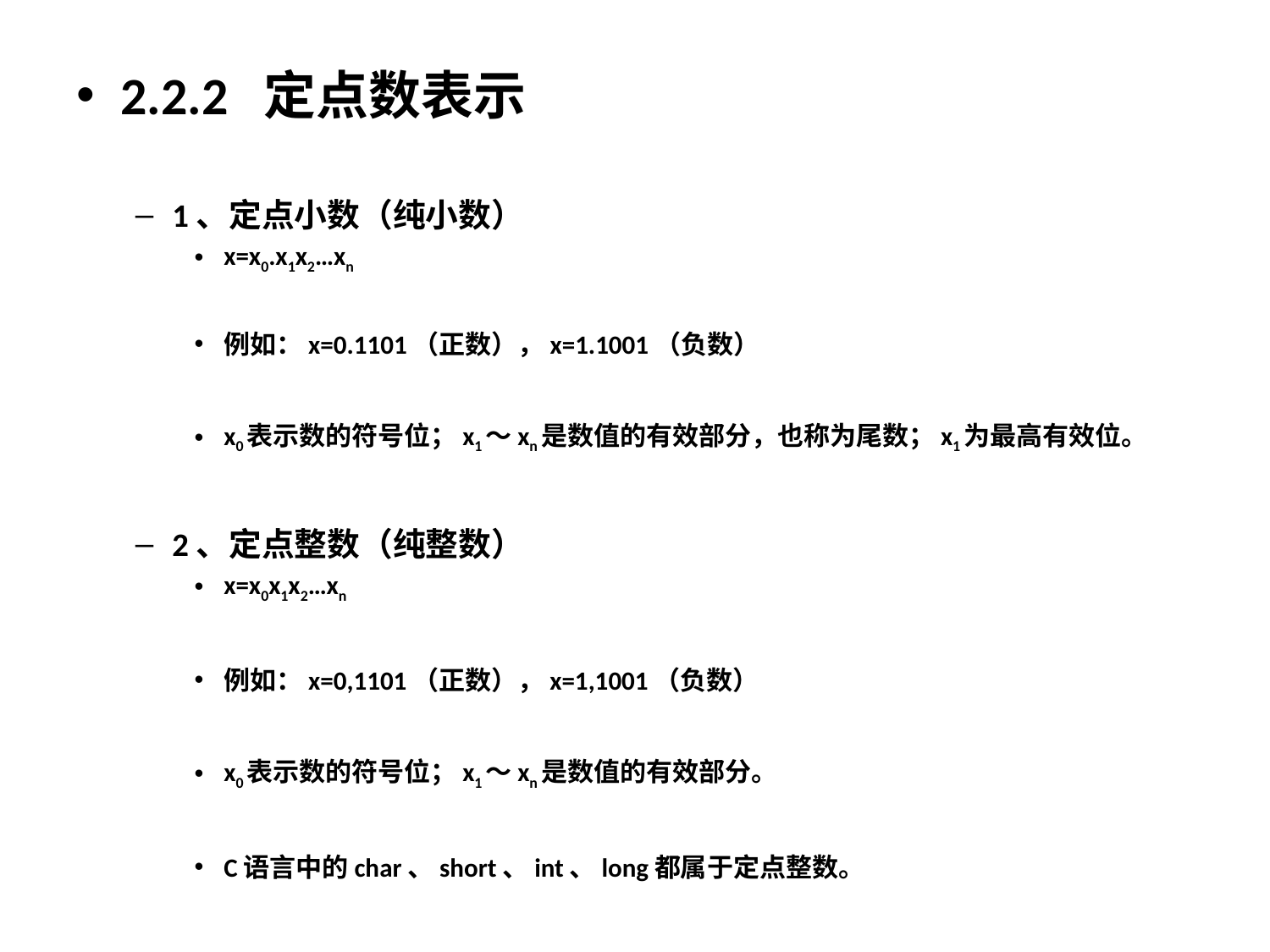

2.2.2  定点数表示

1、定点小数（纯小数）
x=x0.x1x2…xn

例如：x=0.1101（正数），x=1.1001（负数）

x0表示数的符号位；x1～xn是数值的有效部分，也称为尾数；x1为最高有效位。

2、定点整数（纯整数）
x=x0x1x2…xn

例如：x=0,1101（正数），x=1,1001（负数）

x0表示数的符号位；x1～xn是数值的有效部分。

C语言中的char、short、int、long都属于定点整数。